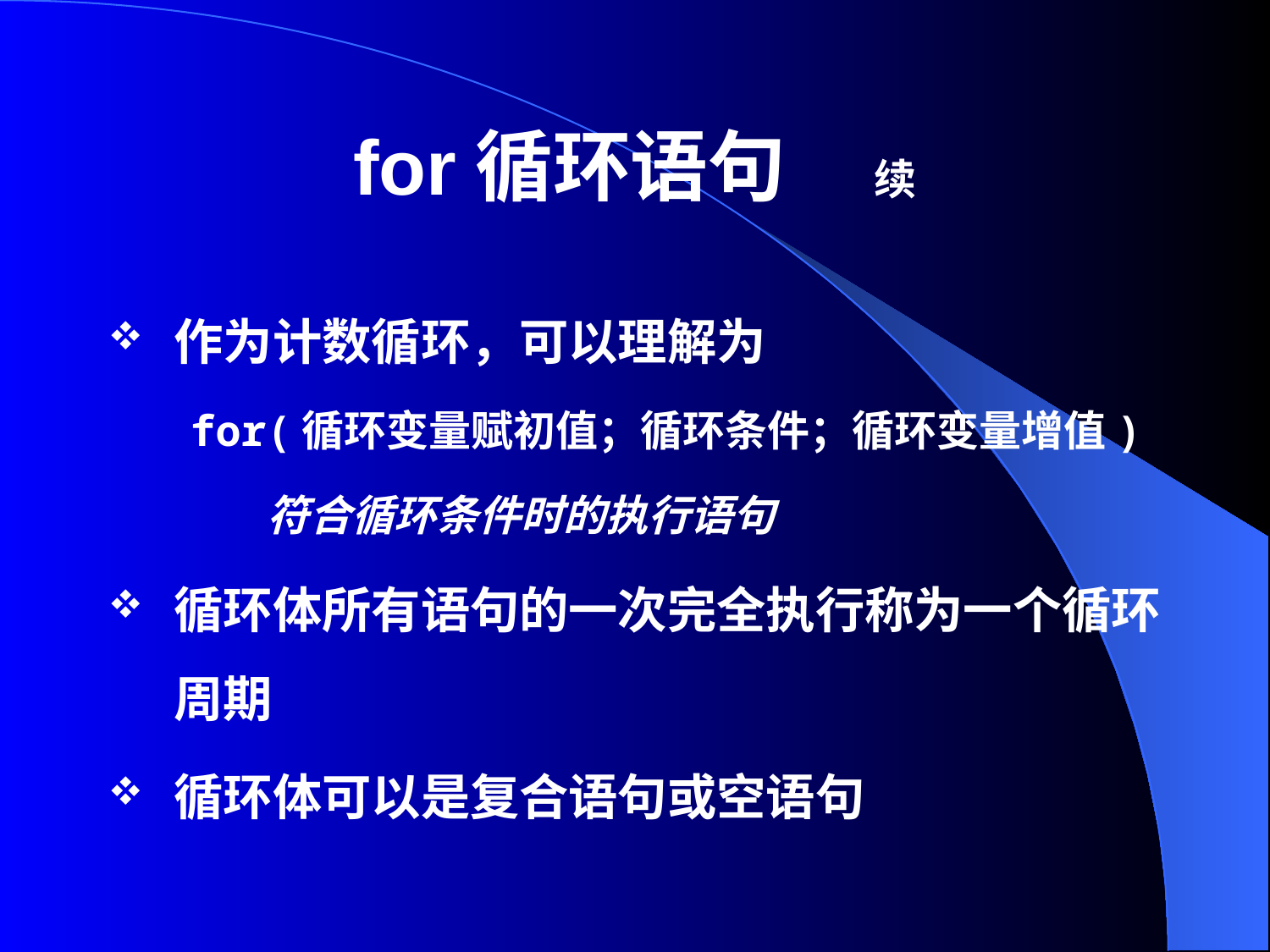

# for循环语句     续
作为计数循环，可以理解为
for(循环变量赋初值；循环条件；循环变量增值)
       符合循环条件时的执行语句
循环体所有语句的一次完全执行称为一个循环周期
循环体可以是复合语句或空语句